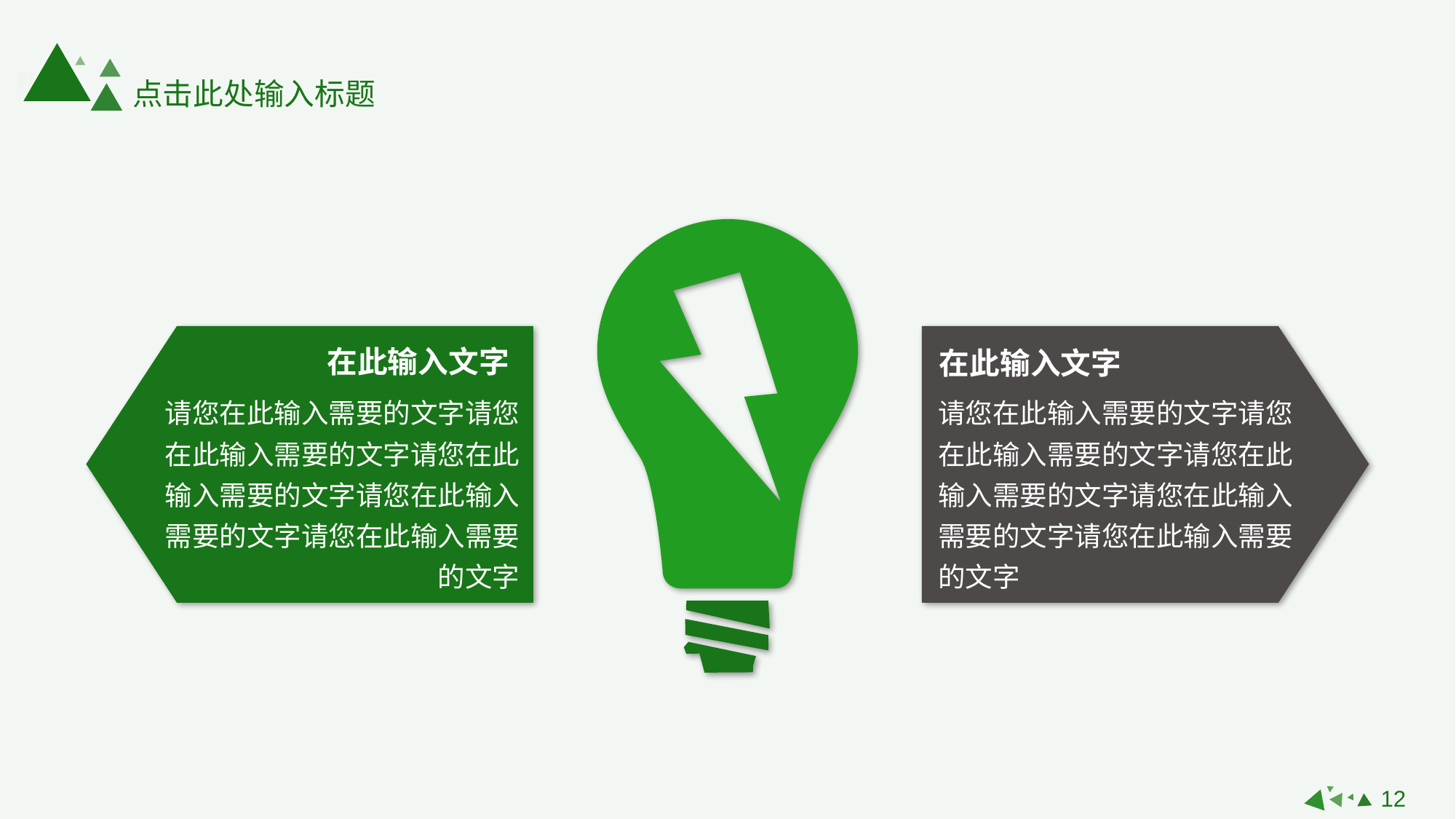

PPT模板下载：www.1ppt.com/moban/     行业PPT模板：www.1ppt.com/hangye/
节日PPT模板：www.1ppt.com/jieri/           PPT素材下载：www.1ppt.com/sucai/
PPT背景图片：www.1ppt.com/beijing/      PPT图表下载：www.1ppt.com/tubiao/
优秀PPT下载：www.1ppt.com/xiazai/        PPT教程： www.1ppt.com/powerpoint/
Word教程： www.1ppt.com/word/              Excel教程：www.1ppt.com/excel/
资料下载：www.1ppt.com/ziliao/                PPT课件下载：www.1ppt.com/kejian/
范文下载：www.1ppt.com/fanwen/             试卷下载：www.1ppt.com/shiti/
教案下载：www.1ppt.com/jiaoan/
字体下载：www.1ppt.com/ziti/

点击此处输入标题

在此输入文字
在此输入文字

请您在此输入需要的文字请您在此输入需要的文字请您在此输入需要的文字请您在此输入需要的文字请您在此输入需要的文字
请您在此输入需要的文字请您在此输入需要的文字请您在此输入需要的文字请您在此输入需要的文字请您在此输入需要的文字
12